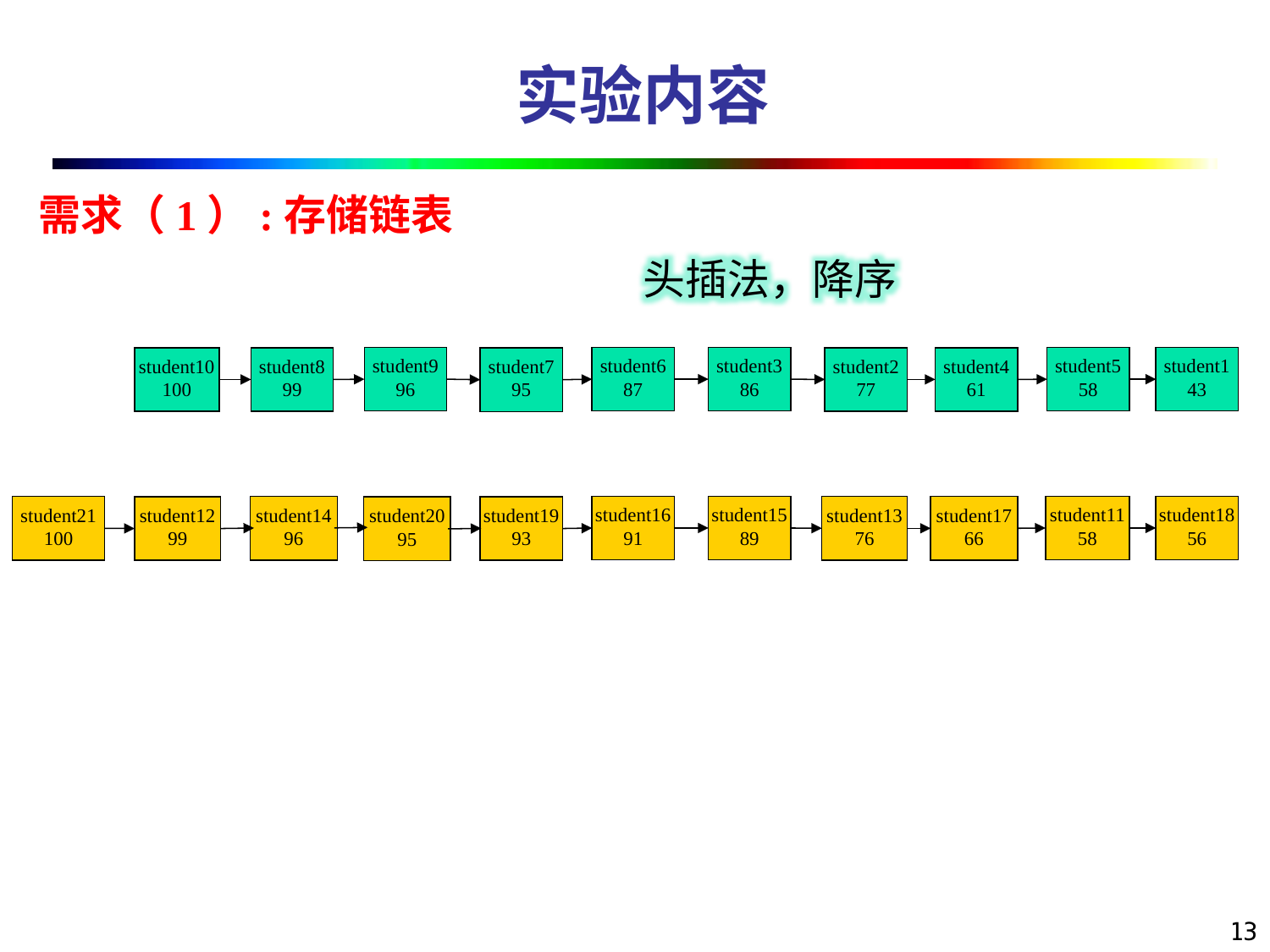

# 实验内容
需求（1）:存储链表
头插法，降序
student9
96
student6
87
student3
86
student5
58
student1
43
student10
100
student8
99
student2
77
student4
61
student7
95
student16
91
student15
89
student11
58
student18
56
student21
100
student14
96
student13
76
student17
66
student12
99
student19
93
student20
95
13